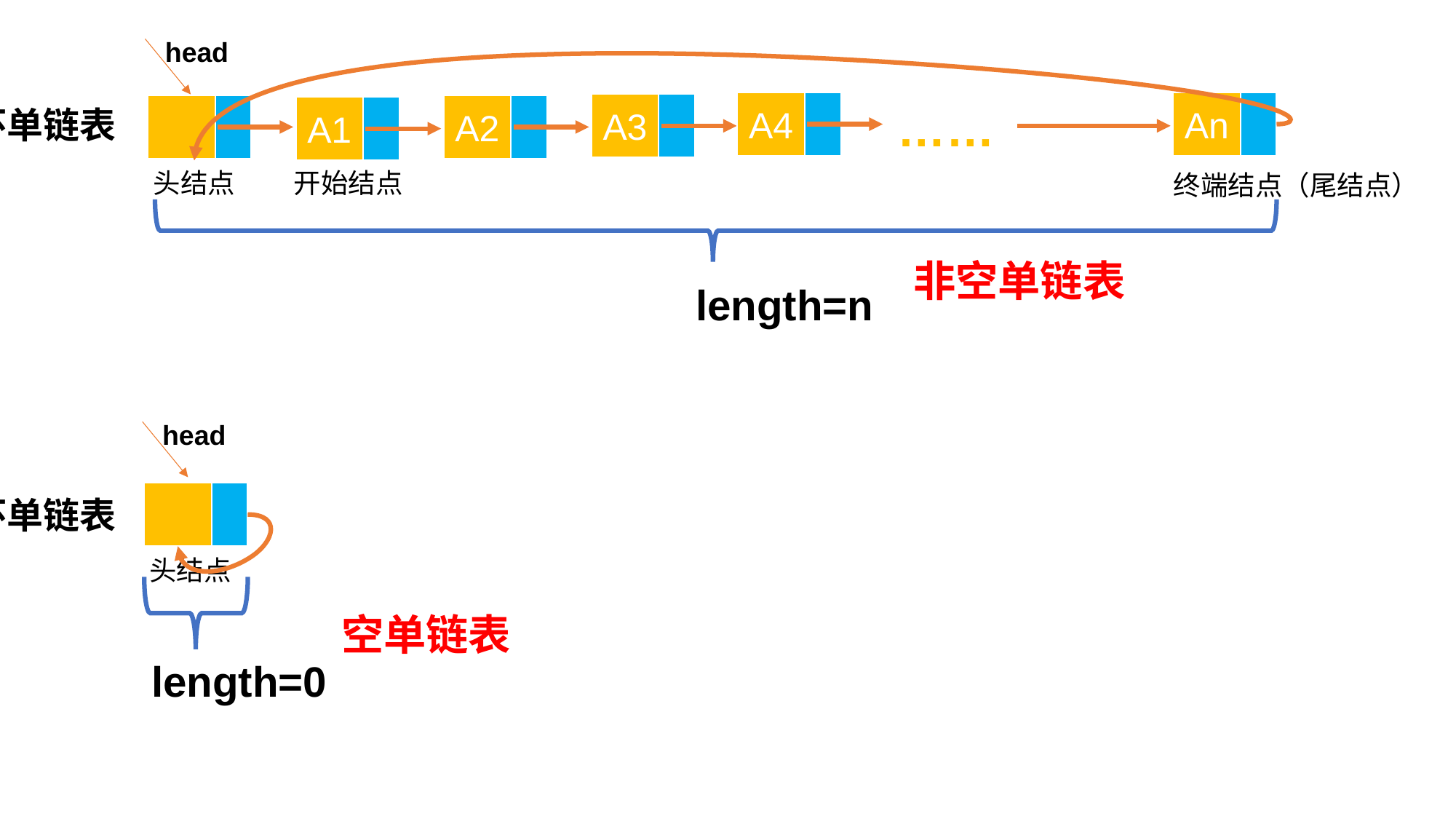

head
A4

……
An

A3

A2

带头结点的循环单链表
A1

头结点
开始结点
终端结点（尾结点）
非空单链表
length=n
head

带头结点的循环单链表
头结点

空单链表
length=0